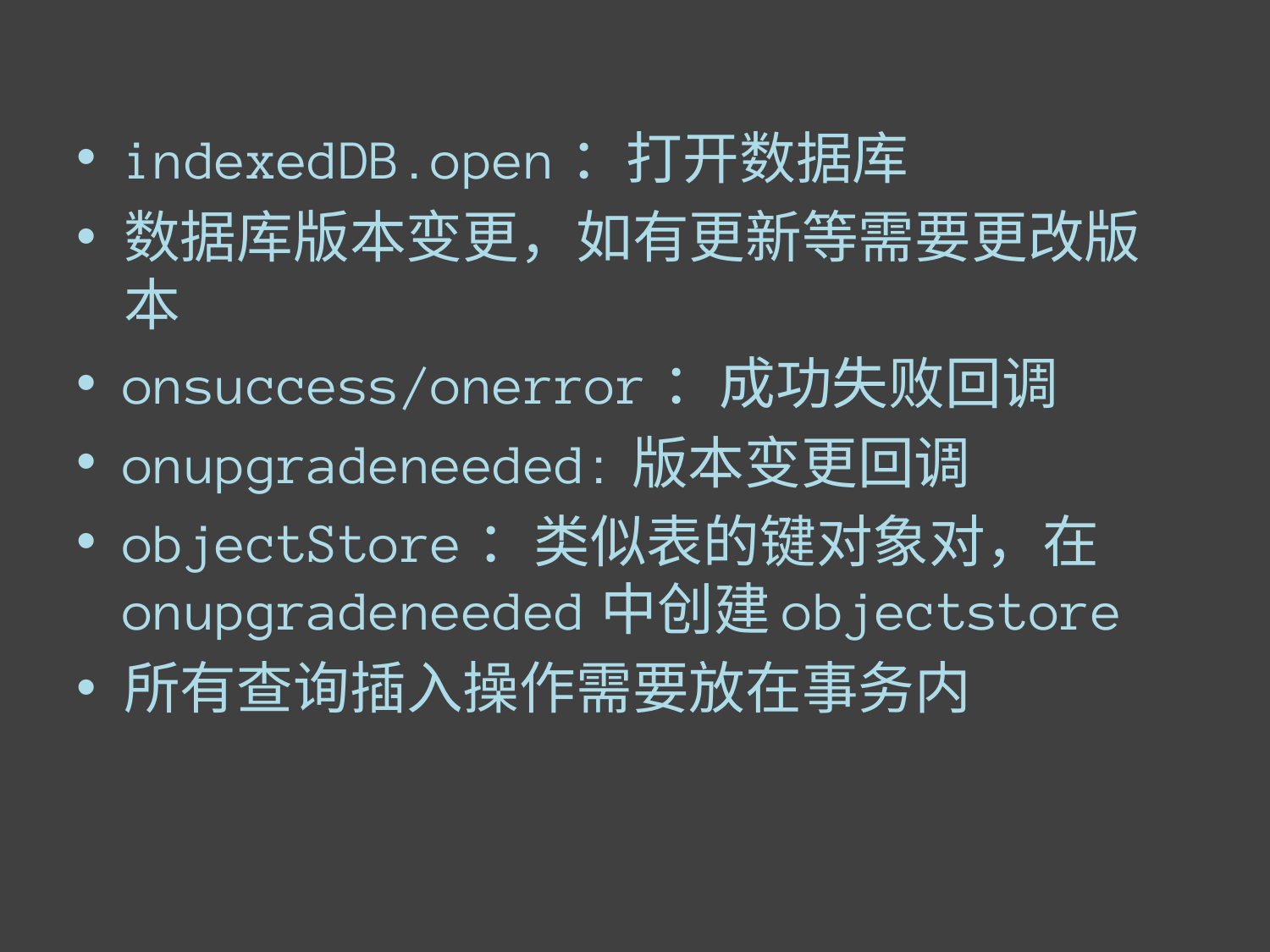

indexedDB.open：打开数据库
数据库版本变更，如有更新等需要更改版本
onsuccess/onerror：成功失败回调
onupgradeneeded:版本变更回调
objectStore：类似表的键对象对，在onupgradeneeded中创建objectstore
所有查询插入操作需要放在事务内